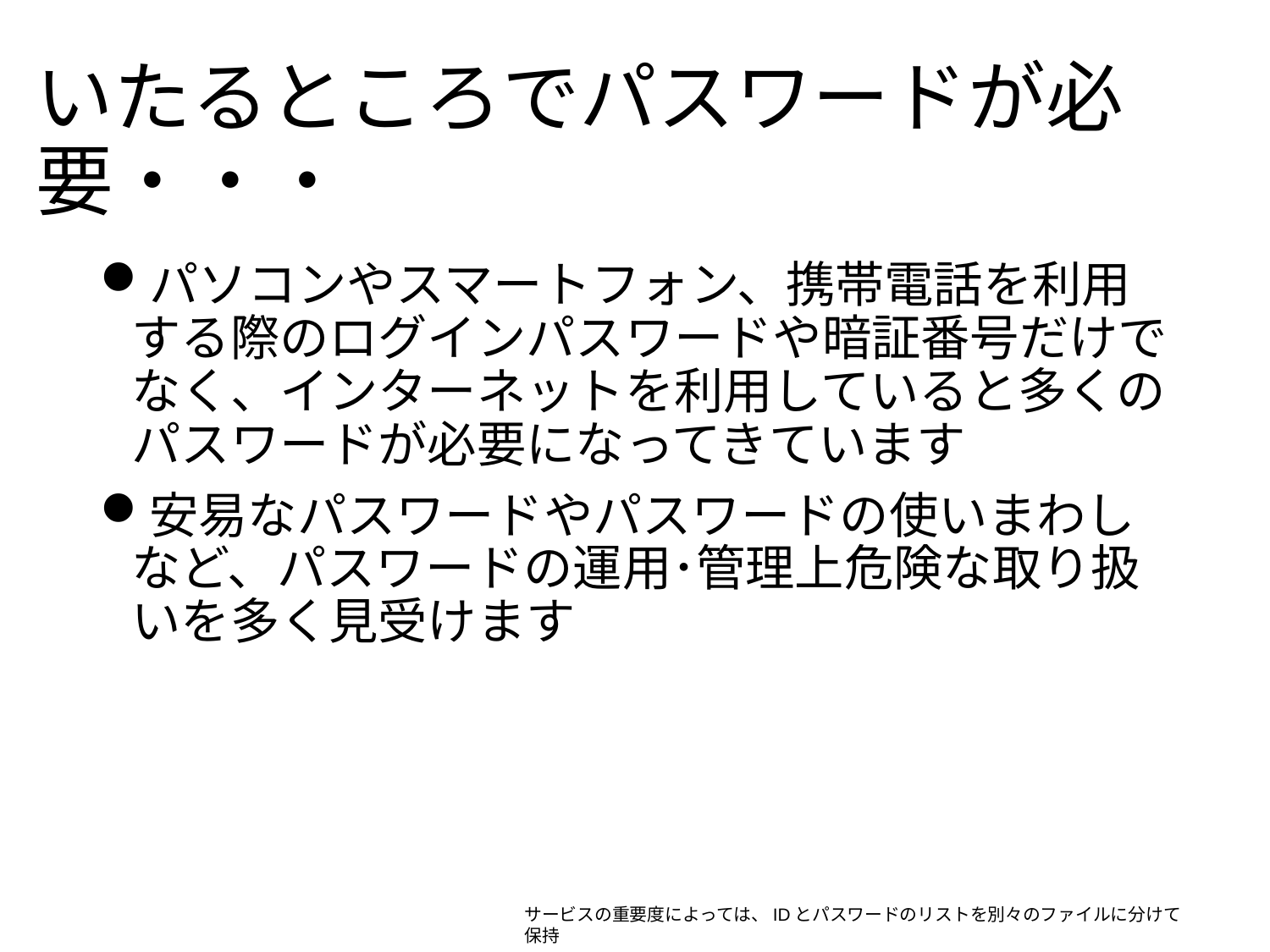

# いたるところでパスワードが必要・・・
パソコンやスマートフォン、携帯電話を利用する際のログインパスワードや暗証番号だけでなく、インターネットを利用していると多くのパスワードが必要になってきています
安易なパスワードやパスワードの使いまわしなど、パスワードの運用･管理上危険な取り扱いを多く見受けます
サービスの重要度によっては、IDとパスワードのリストを別々のファイルに分けて保持